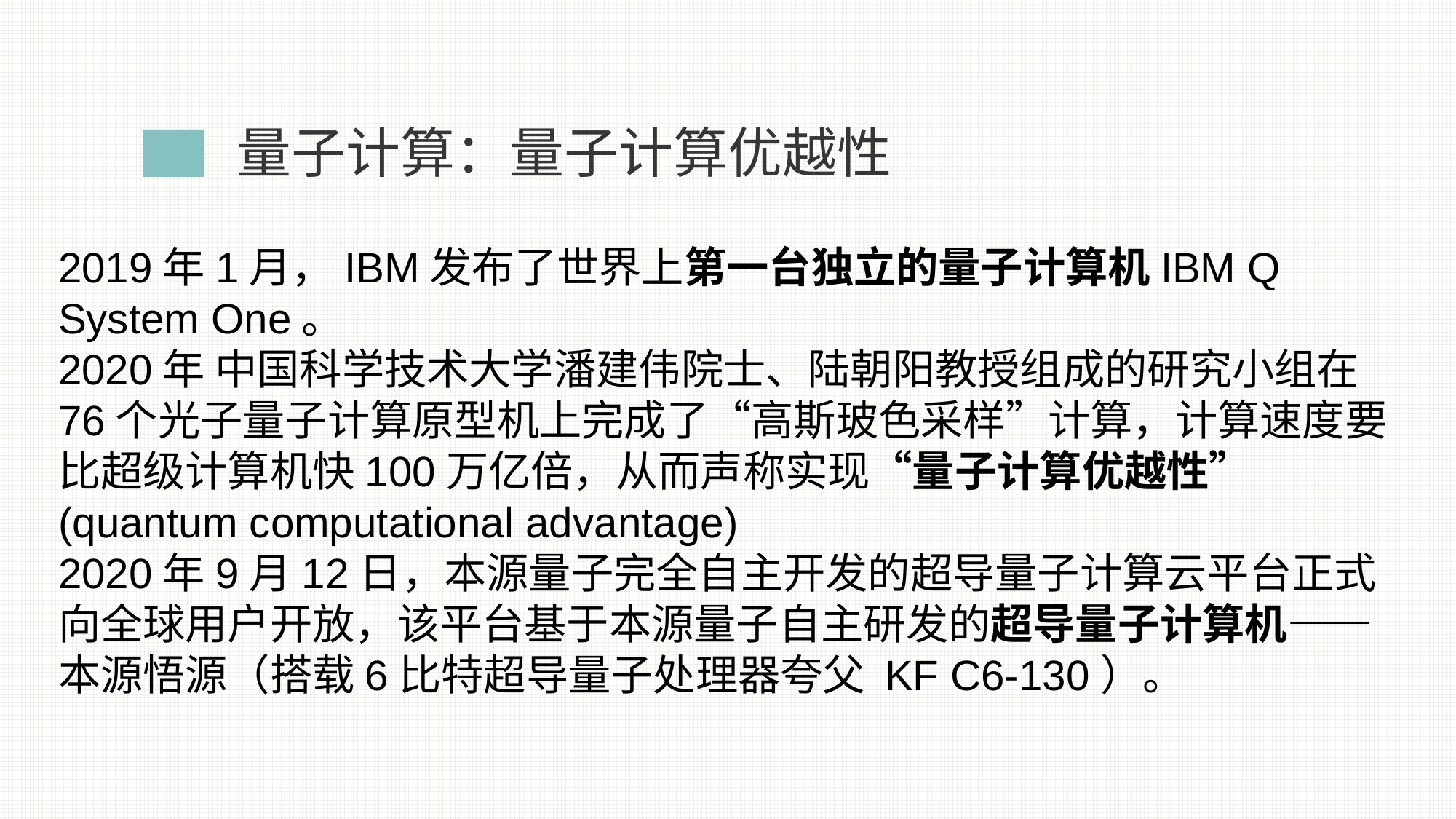

量子计算：量子计算优越性

2019年1月，IBM发布了世界上第一台独立的量子计算机IBM Q System One。
2020年 中国科学技术大学潘建伟院士、陆朝阳教授组成的研究小组在76个光子量子计算原型机上完成了“高斯玻色采样”计算，计算速度要比超级计算机快100万亿倍，从而声称实现“量子计算优越性” (quantum computational advantage)
2020年9月12日，本源量子完全自主开发的超导量子计算云平台正式向全球用户开放，该平台基于本源量子自主研发的超导量子计算机——本源悟源（搭载6比特超导量子处理器夸父 KF C6-130）。